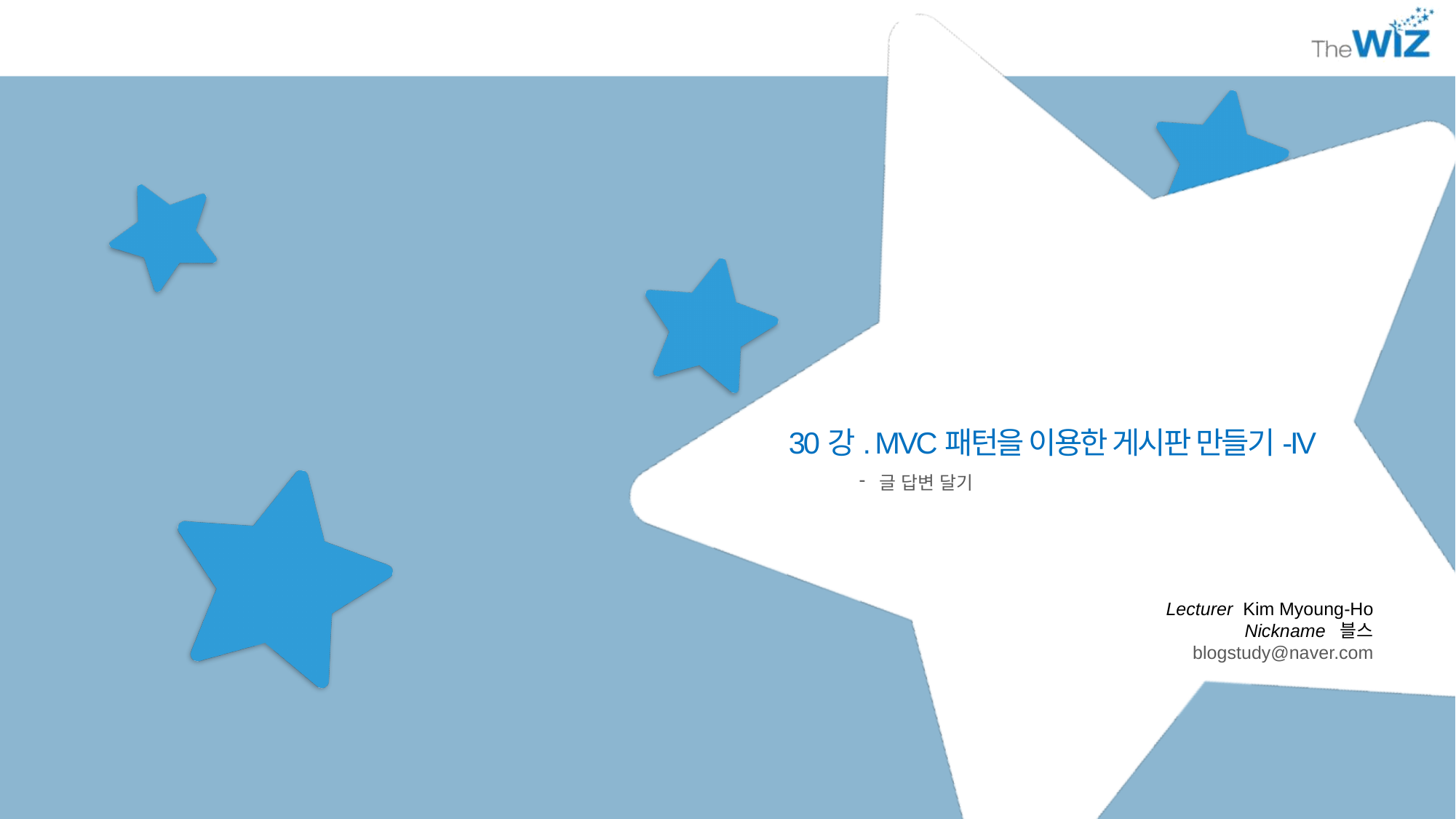

30강. MVC패턴을 이용한 게시판 만들기-IV
글 답변 달기
Lecturer  Kim Myoung-Ho
Nickname  블스
blogstudy@naver.com